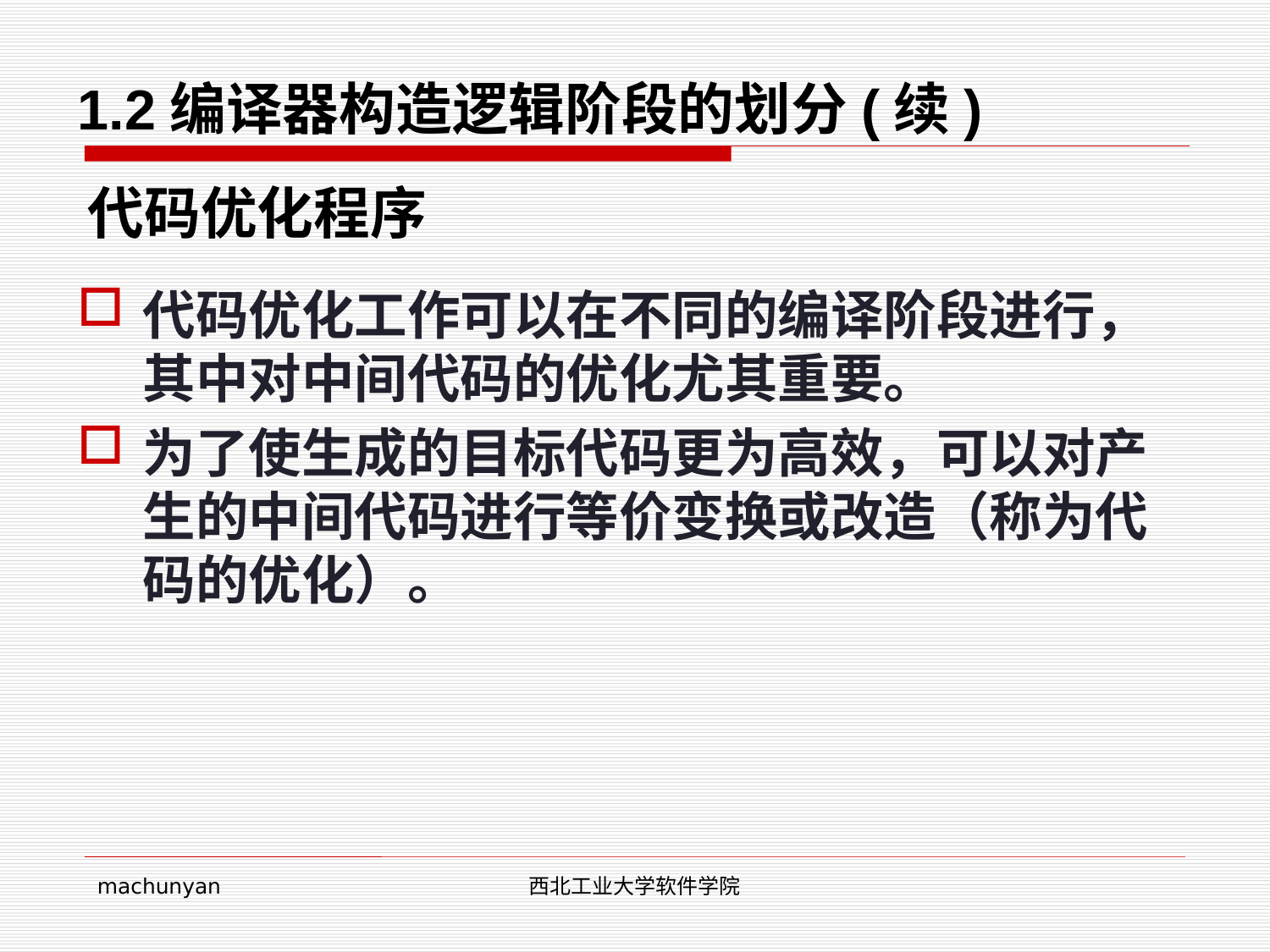

1.2编译器构造逻辑阶段的划分(续)
# 代码优化程序
代码优化工作可以在不同的编译阶段进行，其中对中间代码的优化尤其重要。
为了使生成的目标代码更为高效，可以对产生的中间代码进行等价变换或改造（称为代码的优化）。

machunyan

西北工业大学软件学院
27